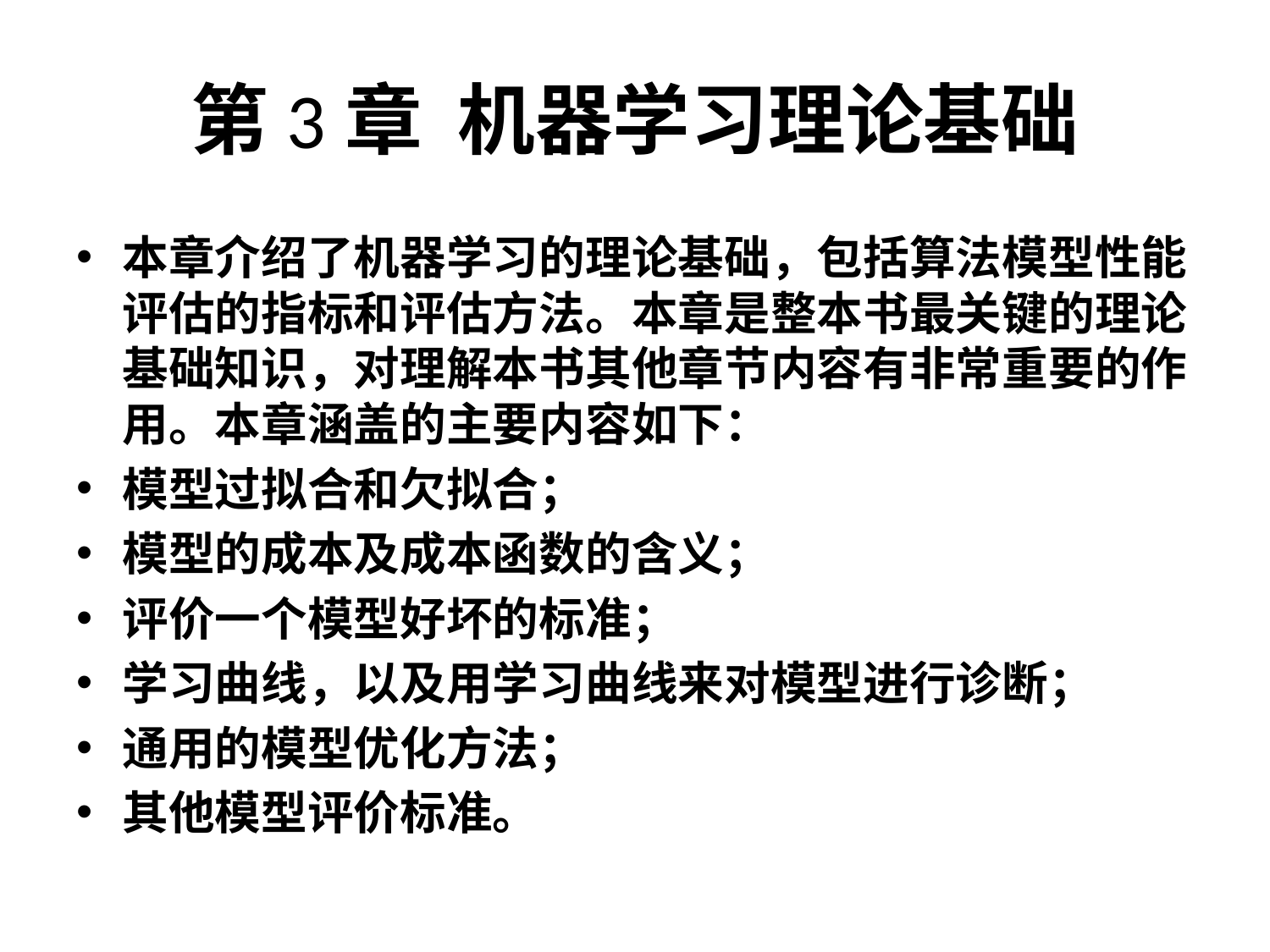

# 第3章  机器学习理论基础
本章介绍了机器学习的理论基础，包括算法模型性能评估的指标和评估方法。本章是整本书最关键的理论基础知识，对理解本书其他章节内容有非常重要的作用。本章涵盖的主要内容如下：
模型过拟合和欠拟合；
模型的成本及成本函数的含义；
评价一个模型好坏的标准；
学习曲线，以及用学习曲线来对模型进行诊断；
通用的模型优化方法；
其他模型评价标准。